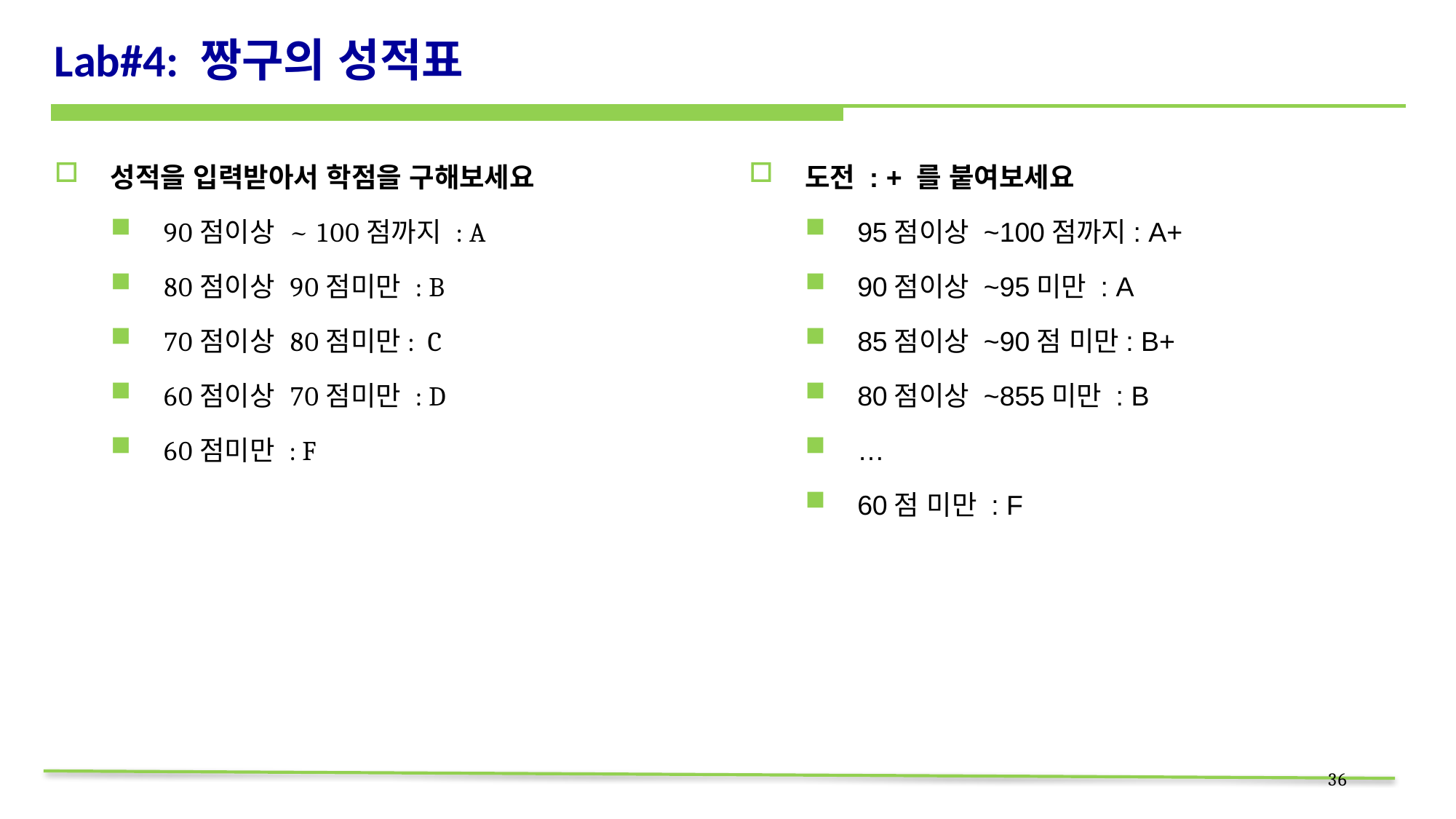

# Lab#4: 짱구의 성적표
성적을 입력받아서 학점을 구해보세요
90점이상 ~ 100점까지 : A
80점이상 90점미만 : B
70점이상 80점미만:  C
60점이상 70점미만 : D
60점미만 : F
도전 : + 를 붙여보세요
95점이상 ~100점까지: A+
90점이상 ~95미만 : A
85점이상 ~90점 미만: B+
80점이상 ~855미만 : B
…
60점 미만 : F

36